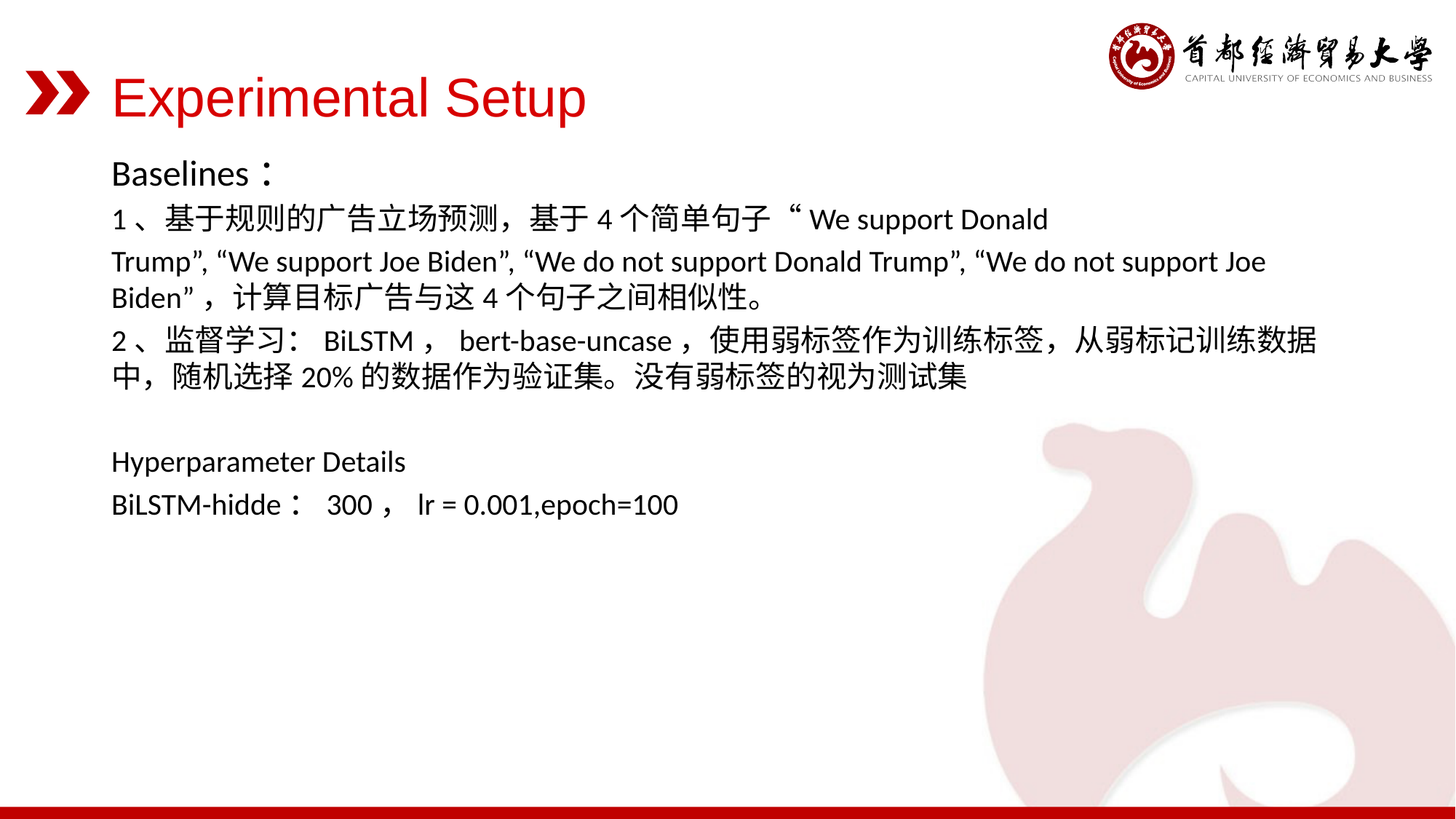

Experimental Setup
Baselines：
1、基于规则的广告立场预测，基于4个简单句子“We support Donald
Trump”, “We support Joe Biden”, “We do not support Donald Trump”, “We do not support Joe Biden”，计算目标广告与这4个句子之间相似性。
2、监督学习：BiLSTM，bert-base-uncase，使用弱标签作为训练标签，从弱标记训练数据中，随机选择20%的数据作为验证集。没有弱标签的视为测试集

Hyperparameter Details
BiLSTM-hidde：300，lr = 0.001,epoch=100